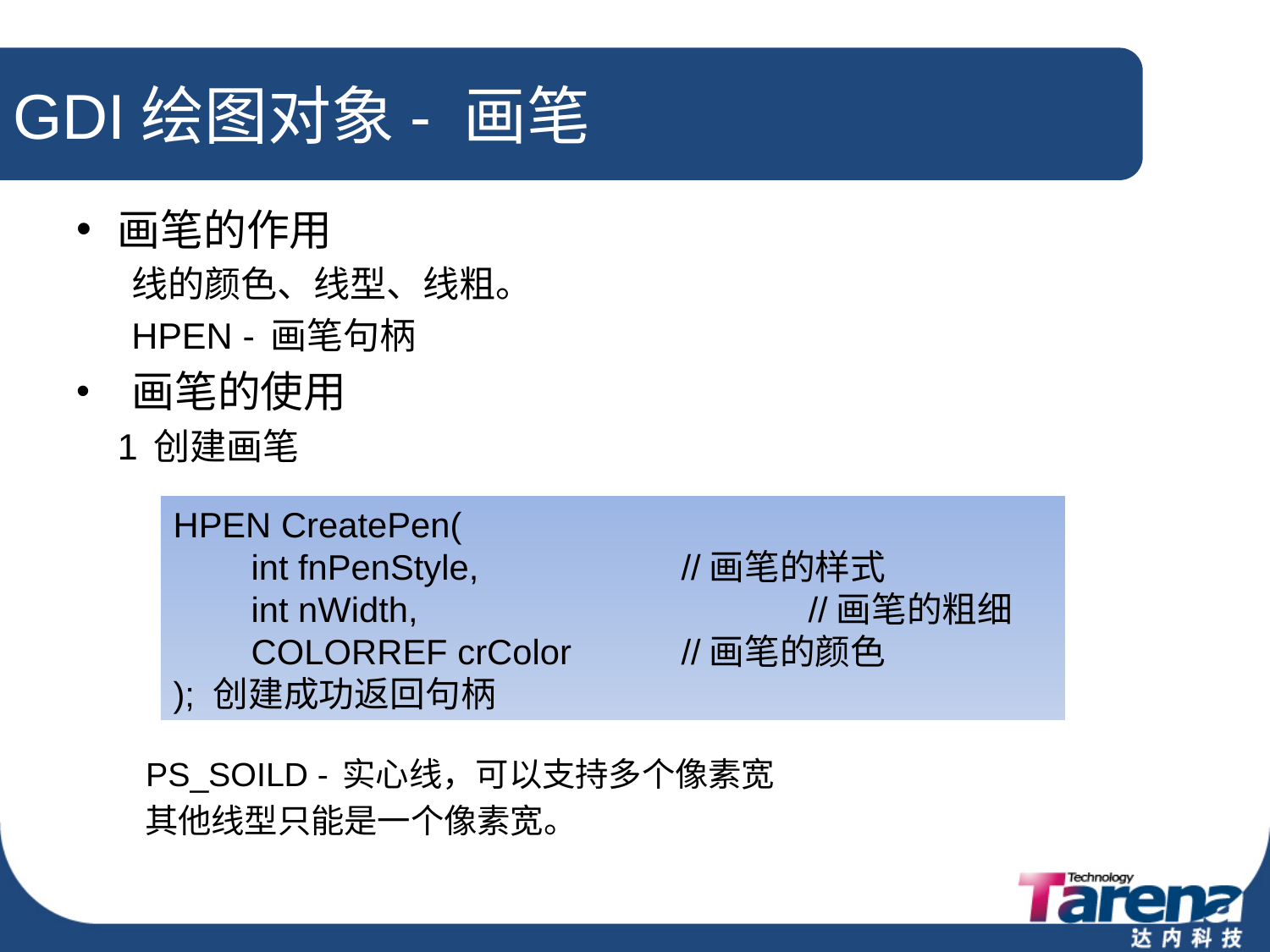

# GDI绘图对象- 画笔
画笔的作用
线的颜色、线型、线粗。
HPEN - 画笔句柄
 画笔的使用
	1 创建画笔

	   PS_SOILD - 实心线，可以支持多个像素宽
	   其他线型只能是一个像素宽。
HPEN CreatePen(
        int fnPenStyle, 		//画笔的样式
        int nWidth, 			//画笔的粗细
        COLORREF crColor 	//画笔的颜色
); 创建成功返回句柄